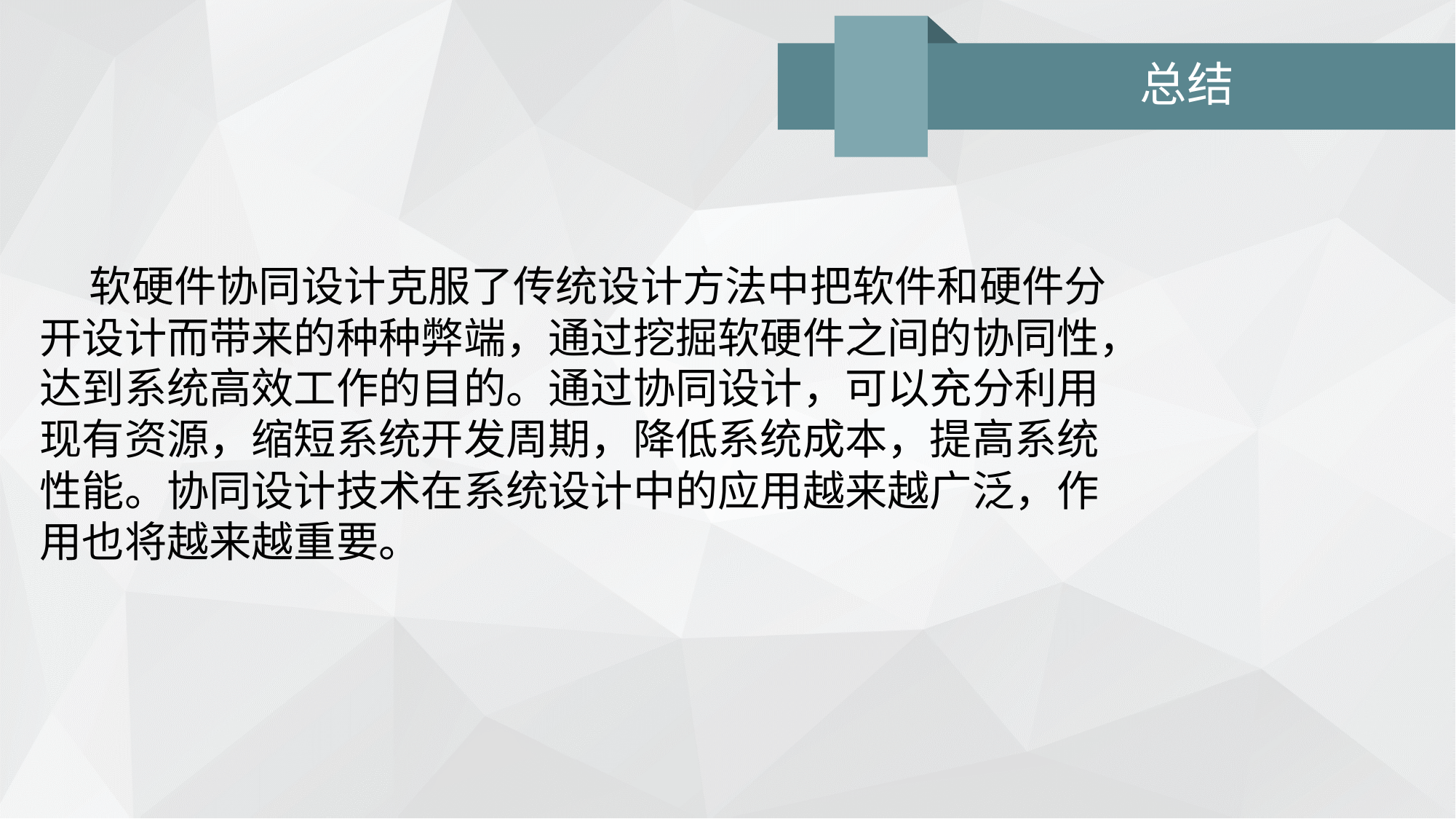

# 总结
       软硬件协同设计克服了传统设计方法中把软件和硬件分开设计而带来的种种弊端，通过挖掘软硬件之间的协同性，达到系统高效工作的目的。通过协同设计，可以充分利用现有资源，缩短系统开发周期，降低系统成本，提高系统性能。协同设计技术在系统设计中的应用越来越广泛，作用也将越来越重要。